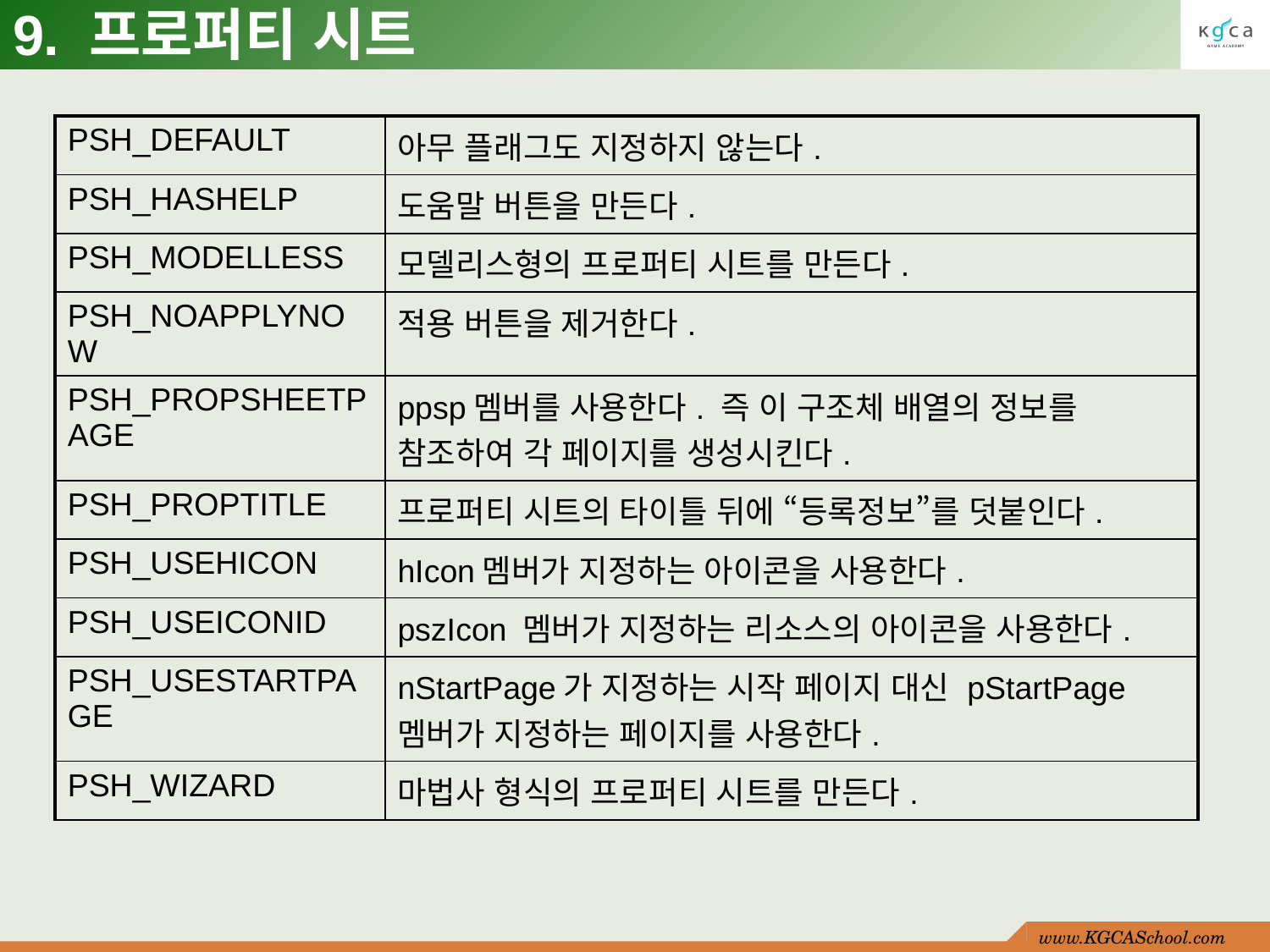

# 9. 프로퍼티 시트
| PSH\_DEFAULT | 아무 플래그도 지정하지 않는다. |
| --- | --- |
| PSH\_HASHELP | 도움말 버튼을 만든다. |
| PSH\_MODELLESS | 모델리스형의 프로퍼티 시트를 만든다. |
| PSH\_NOAPPLYNOW | 적용 버튼을 제거한다. |
| PSH\_PROPSHEETPAGE | ppsp멤버를 사용한다. 즉 이 구조체 배열의 정보를 참조하여 각 페이지를 생성시킨다. |
| PSH\_PROPTITLE | 프로퍼티 시트의 타이틀 뒤에 “등록정보”를 덧붙인다. |
| PSH\_USEHICON | hIcon멤버가 지정하는 아이콘을 사용한다. |
| PSH\_USEICONID | pszIcon 멤버가 지정하는 리소스의 아이콘을 사용한다. |
| PSH\_USESTARTPAGE | nStartPage가 지정하는 시작 페이지 대신 pStartPage멤버가 지정하는 페이지를 사용한다. |
| PSH\_WIZARD | 마법사 형식의 프로퍼티 시트를 만든다. |